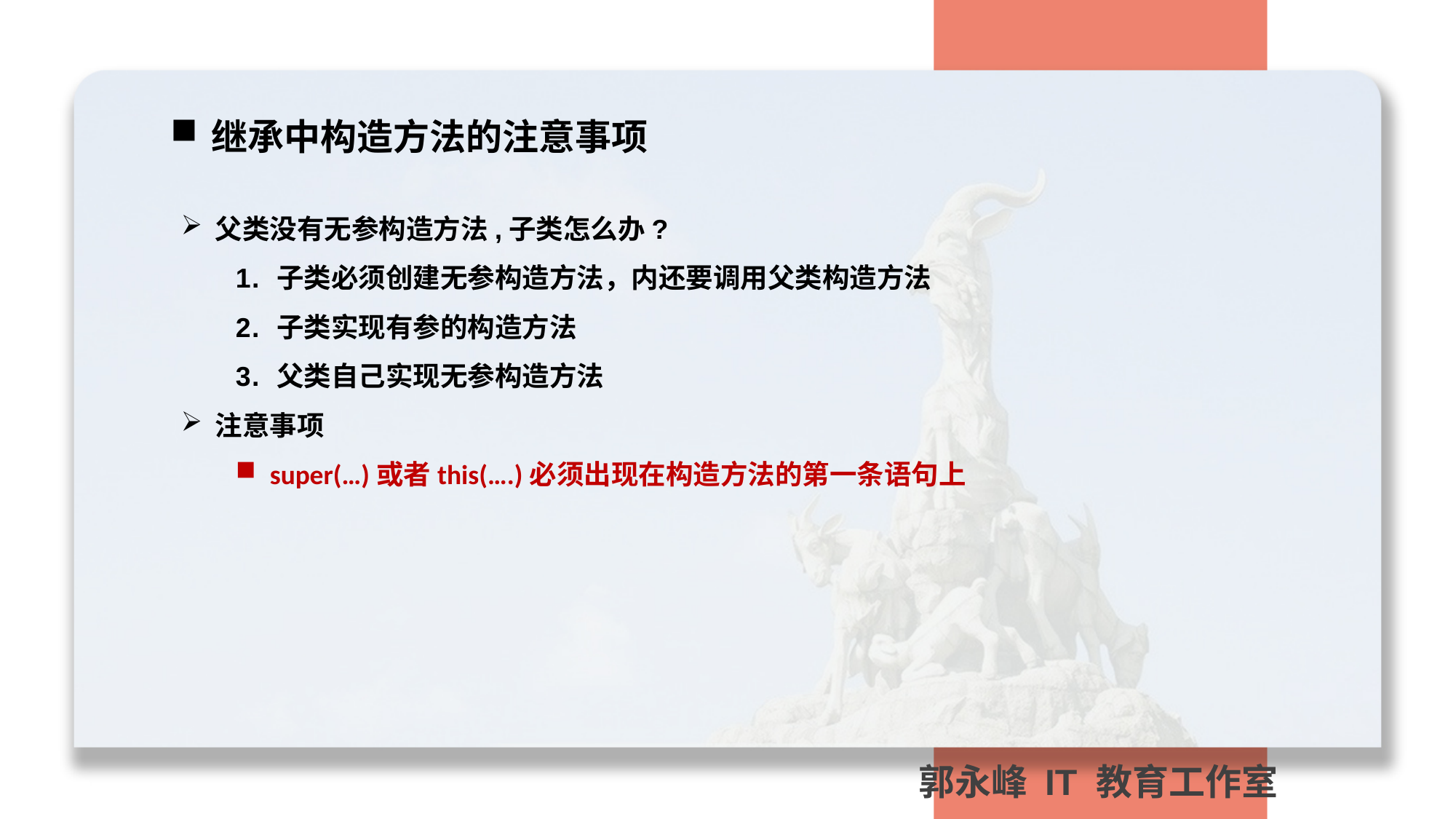

继承中构造方法的注意事项
父类没有无参构造方法,子类怎么办?
子类必须创建无参构造方法，内还要调用父类构造方法
子类实现有参的构造方法
父类自己实现无参构造方法
注意事项
super(…)或者this(….)必须出现在构造方法的第一条语句上